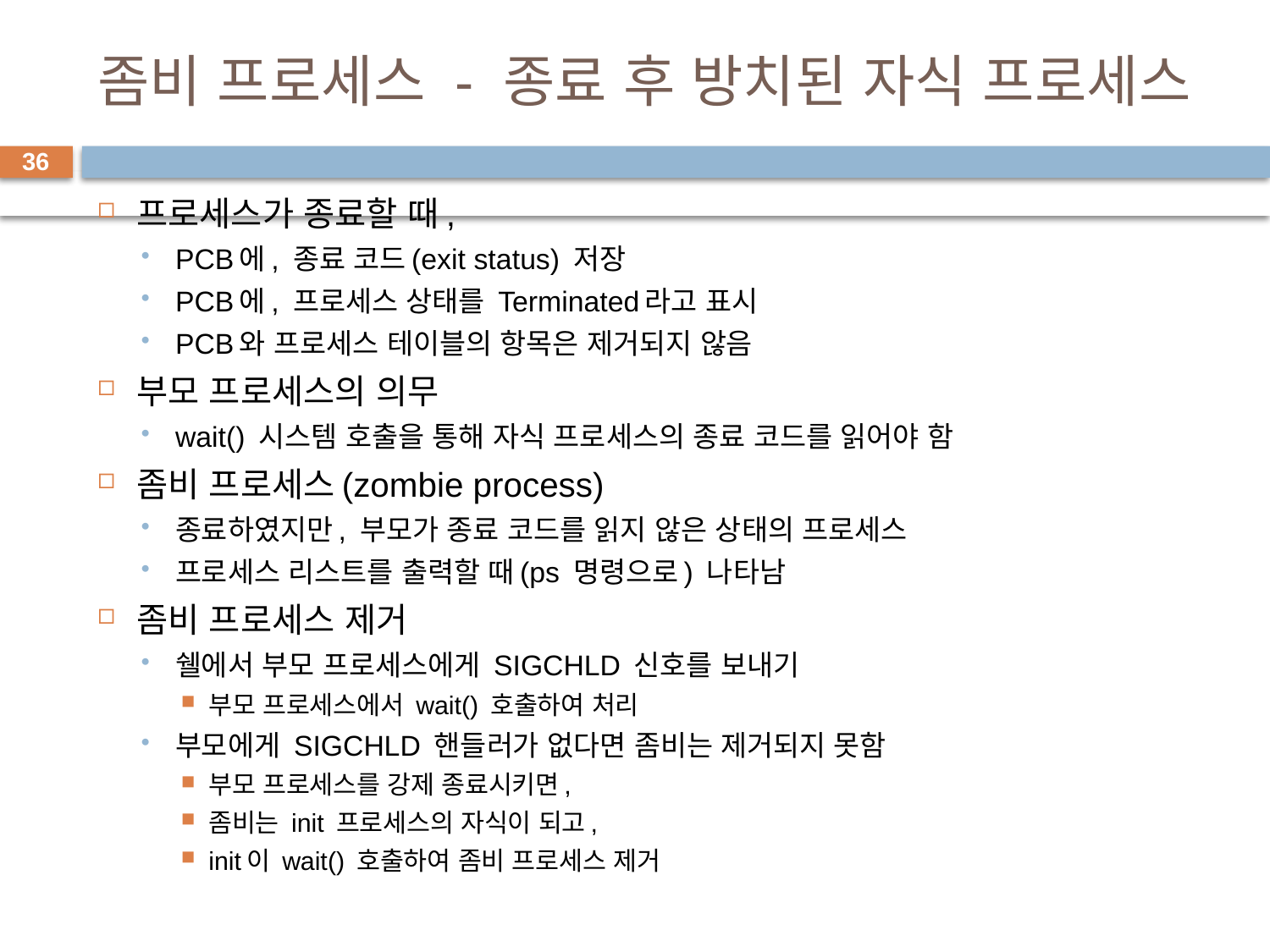

# 좀비 프로세스 - 종료 후 방치된 자식 프로세스
36
프로세스가 종료할 때,
PCB에, 종료 코드(exit status) 저장
PCB에, 프로세스 상태를 Terminated라고 표시
PCB와 프로세스 테이블의 항목은 제거되지 않음
부모 프로세스의 의무
wait() 시스템 호출을 통해 자식 프로세스의 종료 코드를 읽어야 함
좀비 프로세스(zombie process)
종료하였지만, 부모가 종료 코드를 읽지 않은 상태의 프로세스
프로세스 리스트를 출력할 때(ps 명령으로) 나타남
좀비 프로세스 제거
쉘에서 부모 프로세스에게 SIGCHLD 신호를 보내기
부모 프로세스에서 wait() 호출하여 처리
부모에게 SIGCHLD 핸들러가 없다면 좀비는 제거되지 못함
부모 프로세스를 강제 종료시키면,
좀비는 init 프로세스의 자식이 되고,
init이 wait() 호출하여 좀비 프로세스 제거